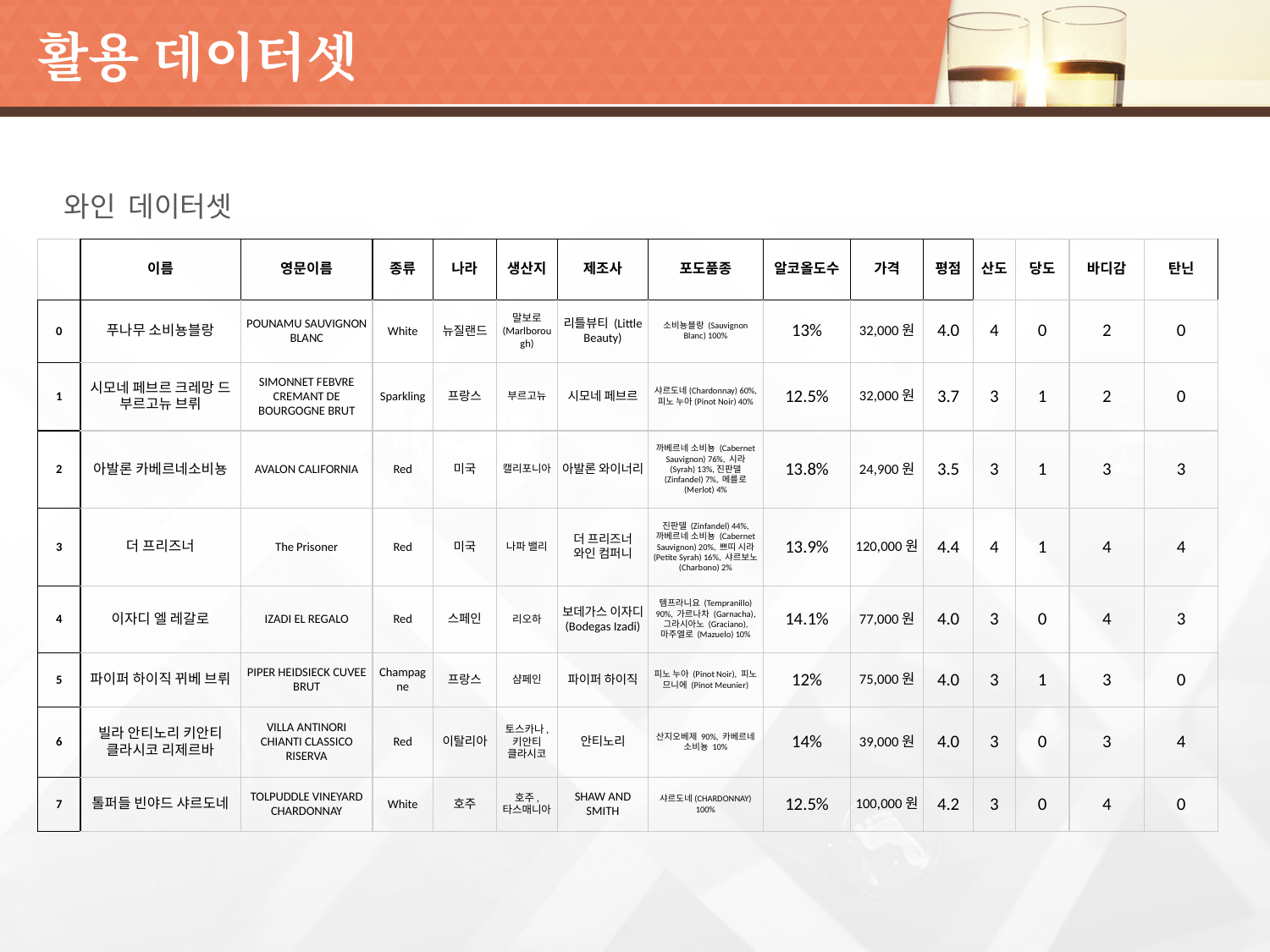

# 활용 데이터셋
와인  데이터셋
|  | 이름 | 영문이름 | 종류 | 나라 | 생산지 | 제조사 | 포도품종 | 알코올도수 | 가격 | 평점 | 산도 | 당도 | 바디감 | 탄닌 |
| --- | --- | --- | --- | --- | --- | --- | --- | --- | --- | --- | --- | --- | --- | --- |
| 0 | 푸나무 소비뇽블랑 | POUNAMU SAUVIGNON BLANC | White | 뉴질랜드 | 말보로 (Marlborough) | 리틀뷰티 (Little Beauty) | 소비뇽블랑 (Sauvignon Blanc) 100% | 13% | 32,000원 | 4.0 | 4 | 0 | 2 | 0 |
| 1 | 시모네 페브르 크레망 드 부르고뉴 브뤼 | SIMONNET FEBVRE CREMANT DE BOURGOGNE BRUT | Sparkling | 프랑스 | 부르고뉴 | 시모네 페브르 | 샤르도네(Chardonnay) 60%, 피노 누아(Pinot Noir) 40% | 12.5% | 32,000원 | 3.7 | 3 | 1 | 2 | 0 |
| 2 | 아발론 카베르네소비뇽 | AVALON CALIFORNIA | Red | 미국 | 캘리포니아 | 아발론 와이너리 | 까베르네 소비뇽 (Cabernet Sauvignon) 76%, 시라 (Syrah) 13%,진판델 (Zinfandel) 7%, 메를로 (Merlot) 4% | 13.8% | 24,900원 | 3.5 | 3 | 1 | 3 | 3 |
| 3 | 더 프리즈너 | The Prisoner | Red | 미국 | 나파 밸리 | 더 프리즈너 와인 컴퍼니 | 진판델 (Zinfandel) 44%, 까베르네 소비뇽 (Cabernet Sauvignon) 20%, 쁘띠 시라 (Petite Syrah) 16%, 샤르보노 (Charbono) 2% | 13.9% | 120,000원 | 4.4 | 4 | 1 | 4 | 4 |
| 4 | 이자디 엘 레갈로 | IZADI EL REGALO | Red | 스페인 | 리오하 | 보데가스 이자디 (Bodegas Izadi) | 템프라니요 (Tempranillo) 90%, 가르나차 (Garnacha), 그라시아노 (Graciano), 마주엘로 (Mazuelo) 10% | 14.1% | 77,000원 | 4.0 | 3 | 0 | 4 | 3 |
| 5 | 파이퍼 하이직 뀌베 브뤼 | PIPER HEIDSIECK CUVEE BRUT | Champagne | 프랑스 | 샴페인 | 파이퍼 하이직 | 피노 누아 (Pinot Noir), 피노 므니에 (Pinot Meunier) | 12% | 75,000원 | 4.0 | 3 | 1 | 3 | 0 |
| 6 | 빌라 안티노리 키안티 클라시코 리제르바 | VILLA ANTINORI CHIANTI CLASSICO RISERVA | Red | 이탈리아 | 토스카나, 키안티 클라시코 | 안티노리 | 산지오베제 90%, 카베르네 소비뇽 10% | 14% | 39,000원 | 4.0 | 3 | 0 | 3 | 4 |
| 7 | 톨퍼들 빈야드 샤르도네 | TOLPUDDLE VINEYARD CHARDONNAY | White | 호주 | 호주, 타스매니아 | SHAW AND SMITH | 샤르도네(CHARDONNAY) 100% | 12.5% | 100,000원 | 4.2 | 3 | 0 | 4 | 0 |